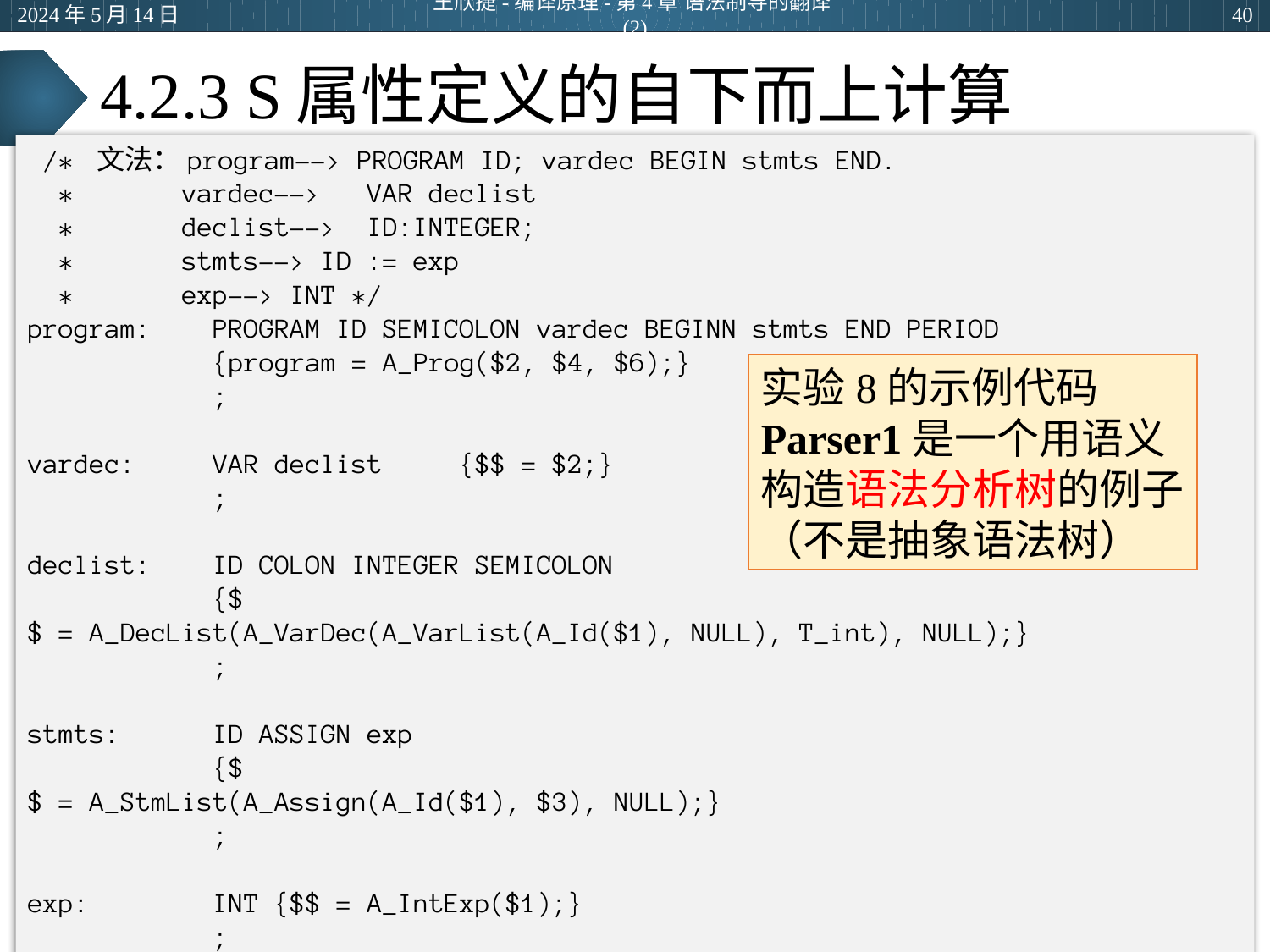

2024年5月14日
王欣捷-编译原理-第4章 语法制导的翻译(2)
40
# 4.2.3 S属性定义的自下而上计算
 /* 文法：program--> PROGRAM ID; vardec BEGIN stmts END.
  *       vardec-->   VAR declist
  *       declist-->  ID:INTEGER;
  *       stmts--> ID := exp
  *       exp--> INT */
program:    PROGRAM ID SEMICOLON vardec BEGINN stmts END PERIOD
            {program = A_Prog($2, $4, $6);}
            ;
vardec:     VAR declist     {$$ = $2;}
            ;
declist:    ID COLON INTEGER SEMICOLON
            {$$ = A_DecList(A_VarDec(A_VarList(A_Id($1), NULL), T_int), NULL);}
            ;
stmts:      ID ASSIGN exp
            {$$ = A_StmList(A_Assign(A_Id($1), $3), NULL);}
            ;
exp:        INT {$$ = A_IntExp($1);}
            ;
实验8的示例代码
Parser1是一个用语义
构造语法分析树的例子
（不是抽象语法树）